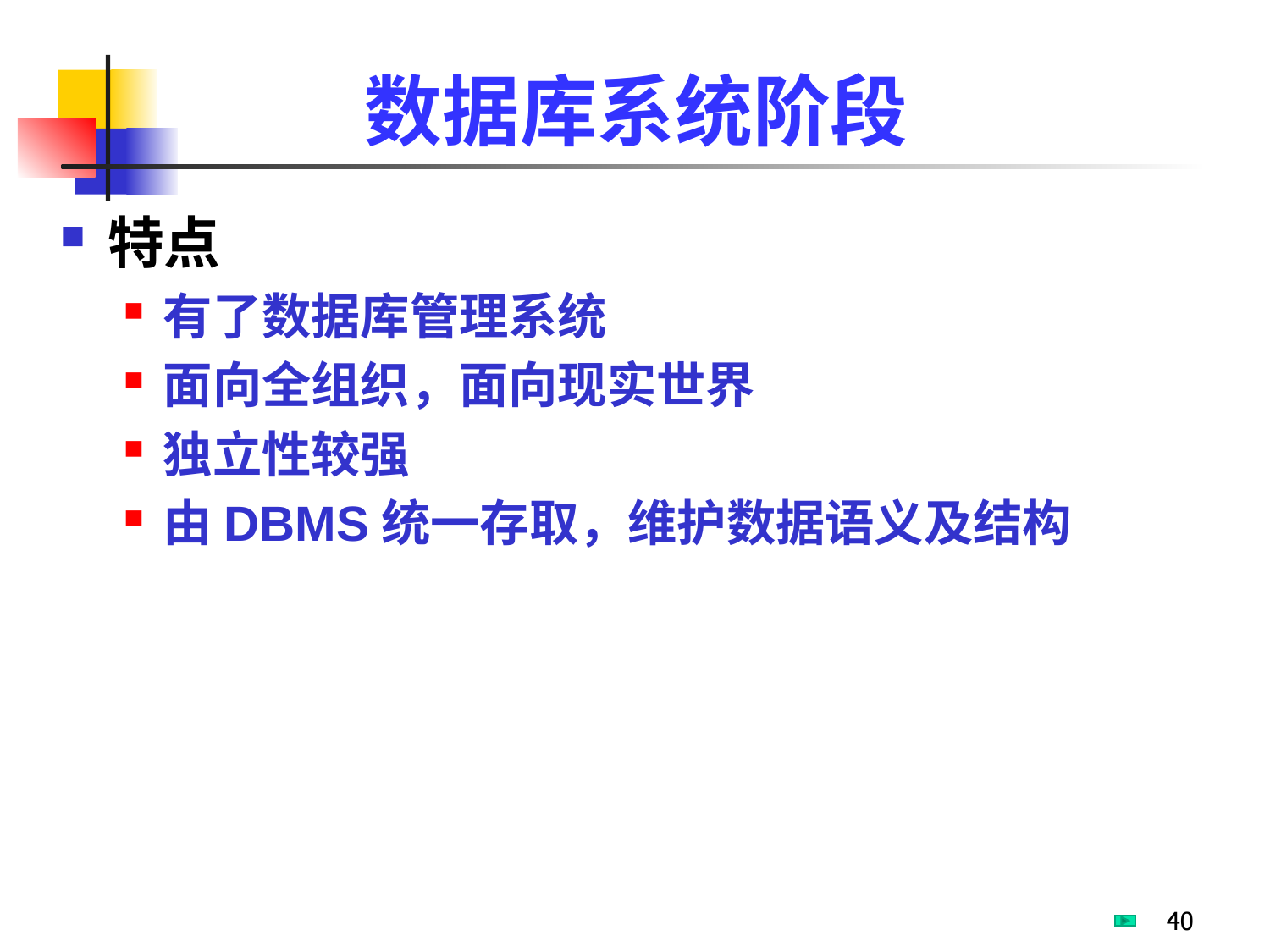

# 数据库系统阶段
特点
有了数据库管理系统
面向全组织，面向现实世界
独立性较强
由DBMS统一存取，维护数据语义及结构
40